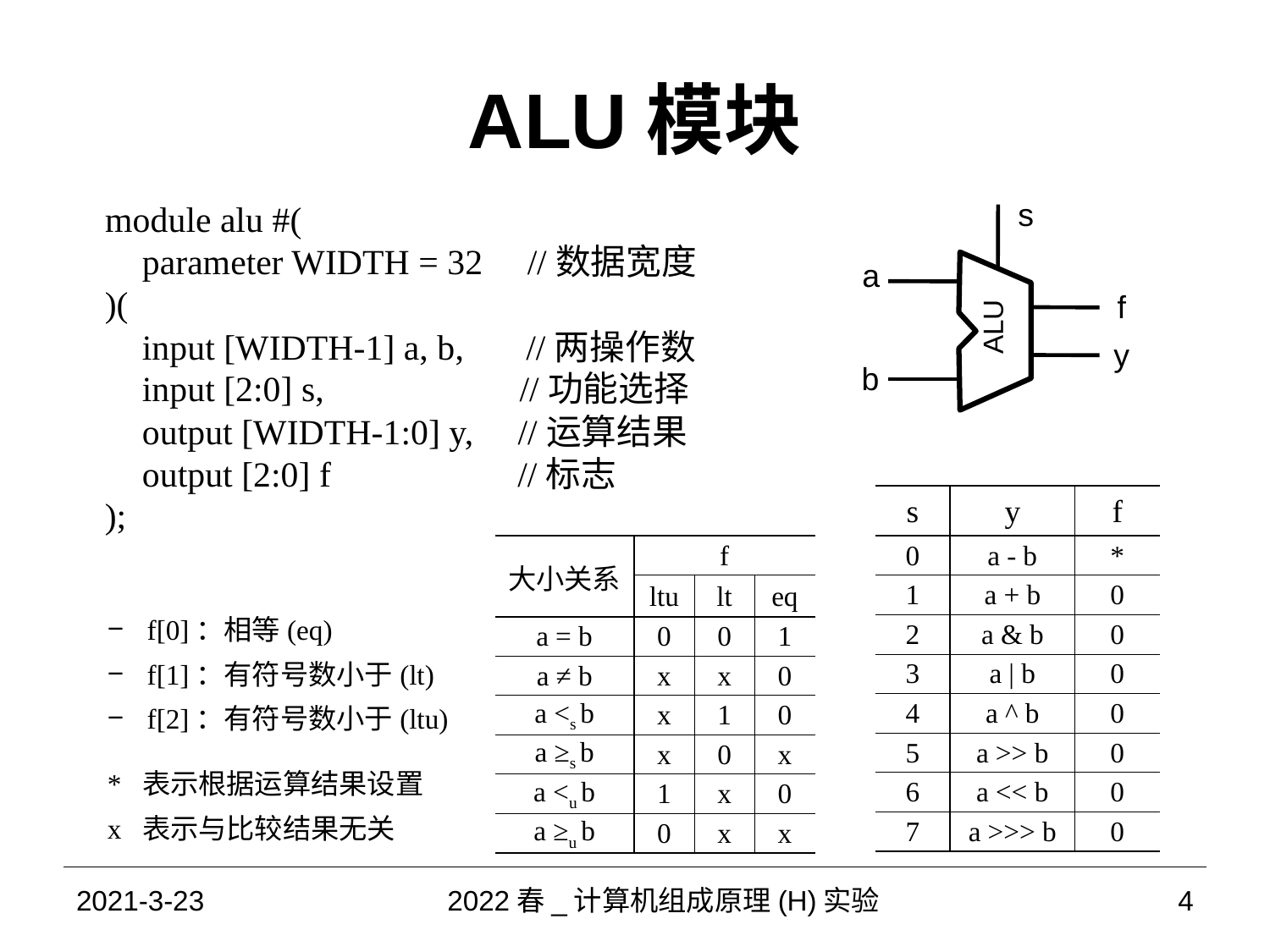

# ALU模块
module alu #(
parameter WIDTH = 32     //数据宽度
)(
input [WIDTH-1] a, b,       //两操作数
input [2:0] s,                      //功能选择
output [WIDTH-1:0] y,     //运算结果
output [2:0] f                     //标志
);
s

a
f
ALU
y
b
| s | y | f |
| --- | --- | --- |
| 0 | a - b | \* |
| 1 | a + b | 0 |
| 2 | a & b | 0 |
| 3 | a | b | 0 |
| 4 | a ^ b | 0 |
| 5 | a >> b | 0 |
| 6 | a << b | 0 |
| 7 | a >>> b | 0 |
| 大小关系 | f |  |  |
| --- | --- | --- | --- |
|  | ltu | lt | eq |
| a = b | 0 | 0 | 1 |
| a ≠ b | x | x | 0 |
| a <s b | x | 1 | 0 |
| a ≥s b | x | 0 | x |
| a <u b | 1 | x | 0 |
| a ≥u b | 0 | x | x |
f[0]：相等(eq)
f[1]：有符号数小于(lt)
f[2]：有符号数小于(ltu)
*  表示根据运算结果设置
x  表示与比较结果无关
2021-3-23
2022春_计算机组成原理(H)实验
4